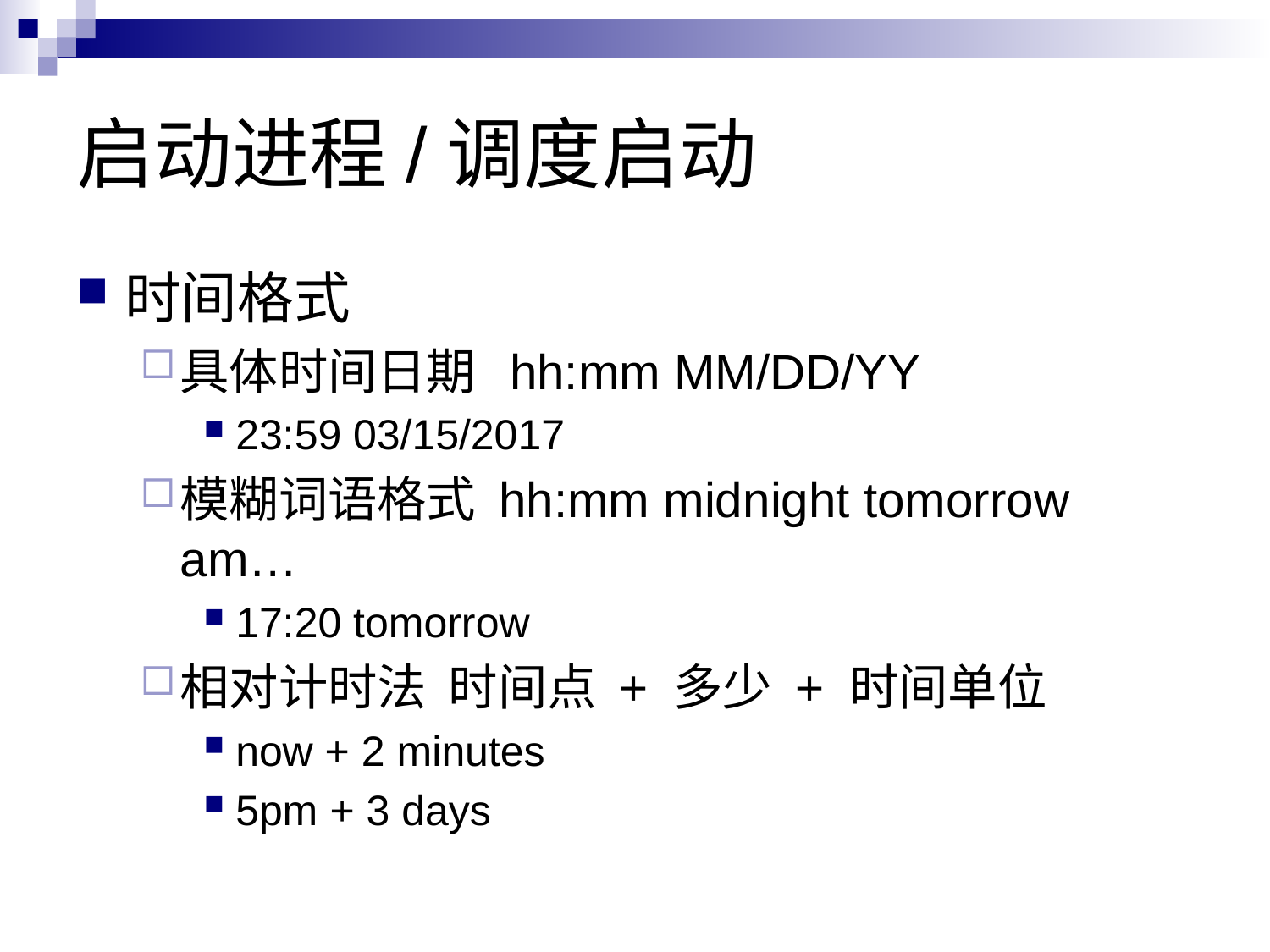

# 启动进程/调度启动
时间格式
具体时间日期  hh:mm MM/DD/YY
23:59 03/15/2017
模糊词语格式 hh:mm midnight tomorrow am…
17:20 tomorrow
相对计时法  时间点 + 多少 + 时间单位
now + 2 minutes
5pm + 3 days